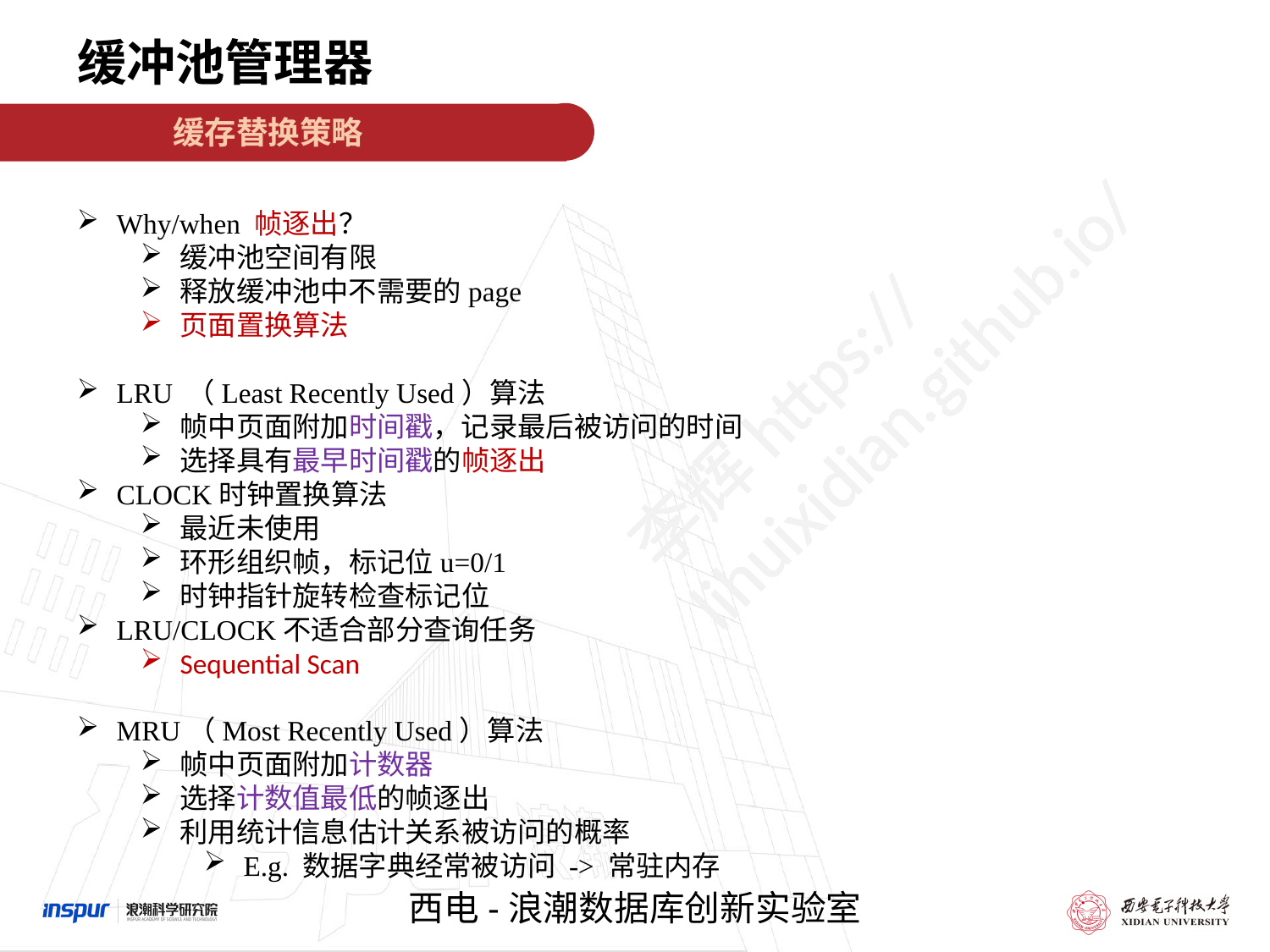

缓冲池管理器

缓存替换策略
Why/when 帧逐出？
缓冲池空间有限
释放缓冲池中不需要的page
页面置换算法

LRU （Least Recently Used）算法
帧中页面附加时间戳，记录最后被访问的时间
选择具有最早时间戳的帧逐出
CLOCK时钟置换算法
最近未使用
环形组织帧，标记位u=0/1
时钟指针旋转检查标记位
LRU/CLOCK不适合部分查询任务
Sequential Scan

MRU（Most Recently Used）算法
帧中页面附加计数器
选择计数值最低的帧逐出
利用统计信息估计关系被访问的概率
E.g. 数据字典经常被访问 -> 常驻内存